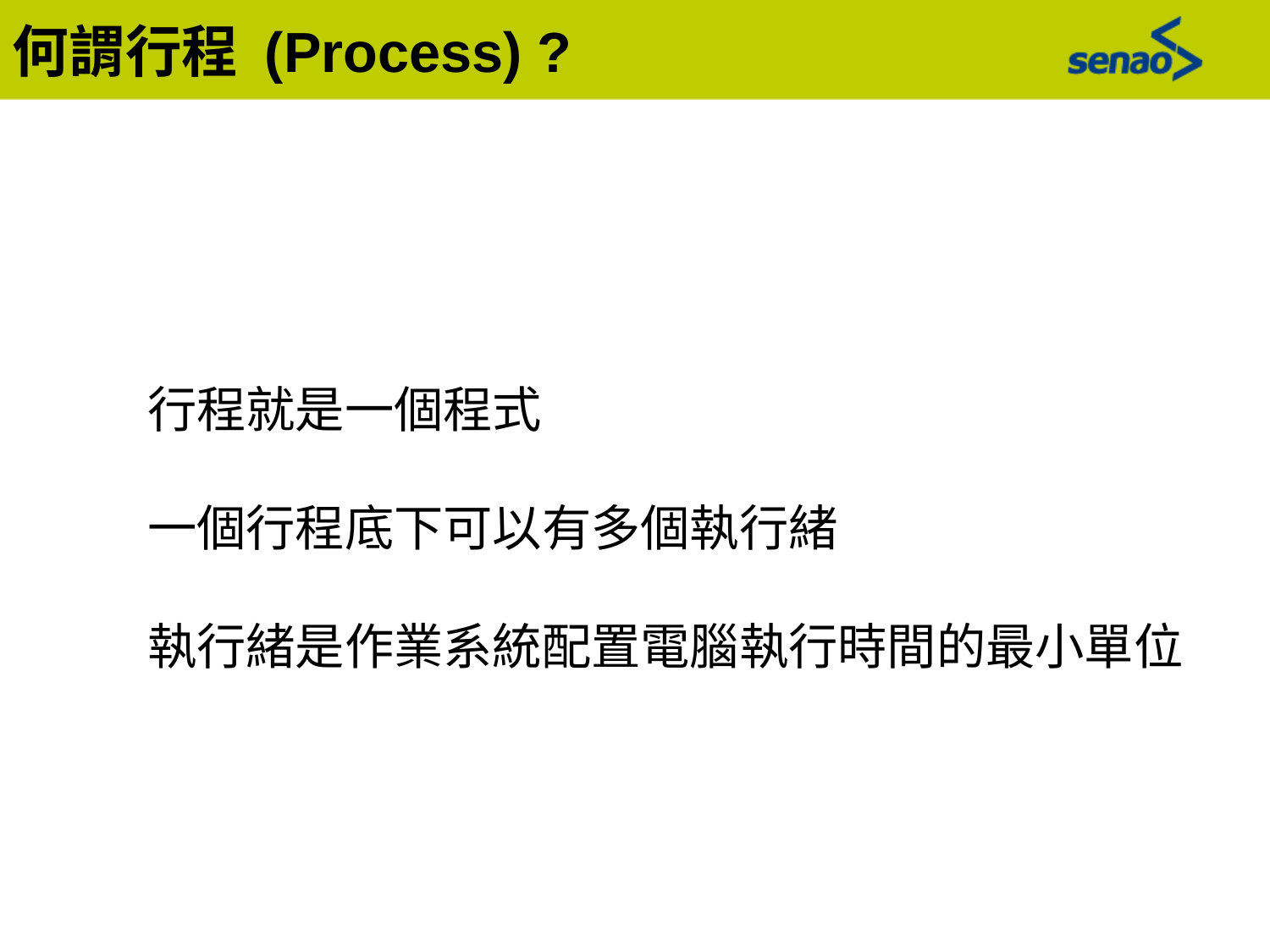

何謂行程 (Process) ?
行程就是一個程式
一個行程底下可以有多個執行緒

執行緒是作業系統配置電腦執行時間的最小單位